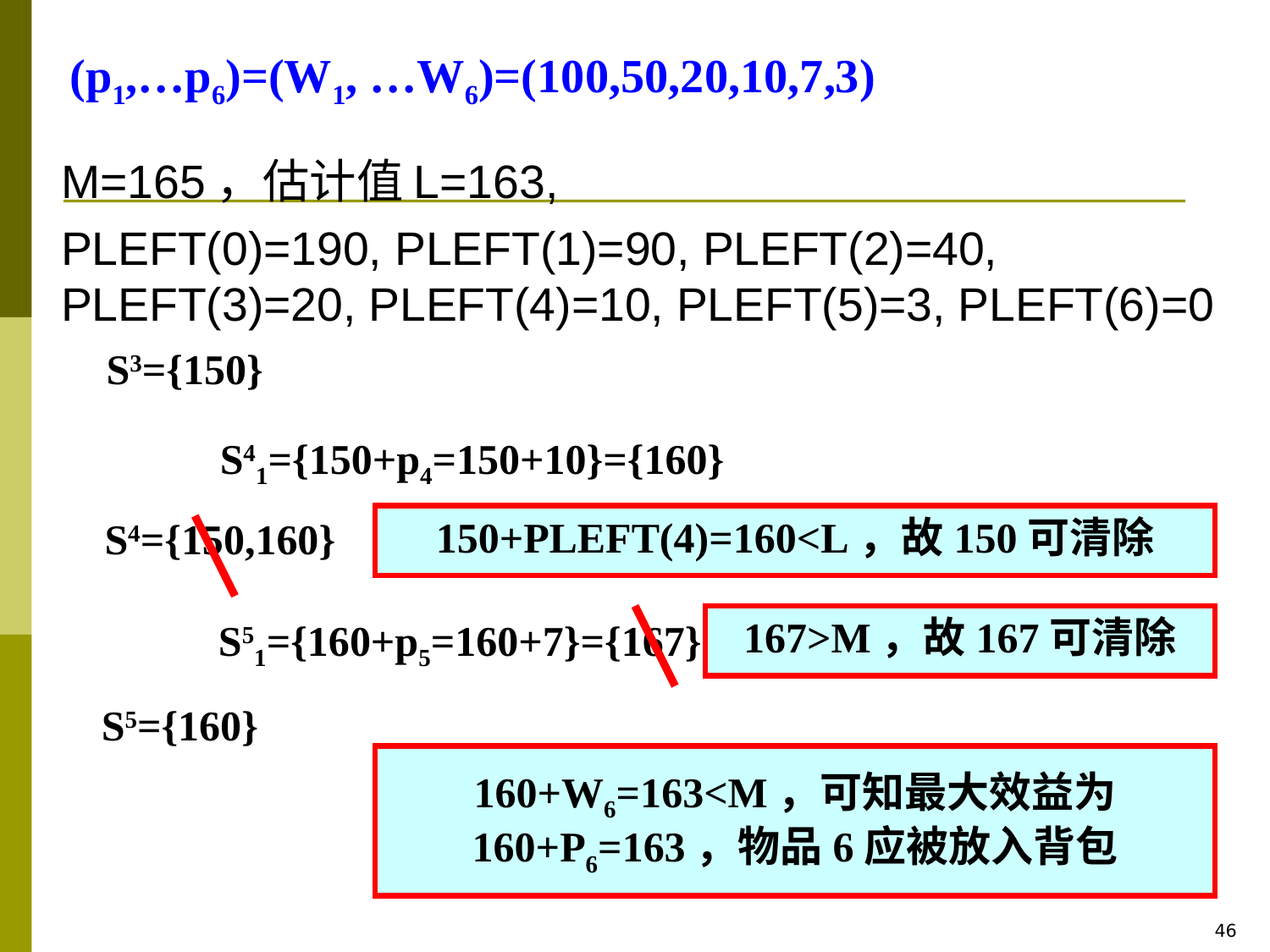

# (p1,…p6)=(W1, …W6)=(100,50,20,10,7,3)
M=165，估计值L=163,
PLEFT(0)=190, PLEFT(1)=90, PLEFT(2)=40, PLEFT(3)=20, PLEFT(4)=10, PLEFT(5)=3, PLEFT(6)=0
S3={150}
S41={150+p4=150+10}={160}
150+PLEFT(4)=160<L，故150可清除
S4={150,160}

167>M，故167可清除
S51={160+p5=160+7}={167}
S5={160}
160+W6=163<M，可知最大效益为
160+P6=163，物品6应被放入背包
46